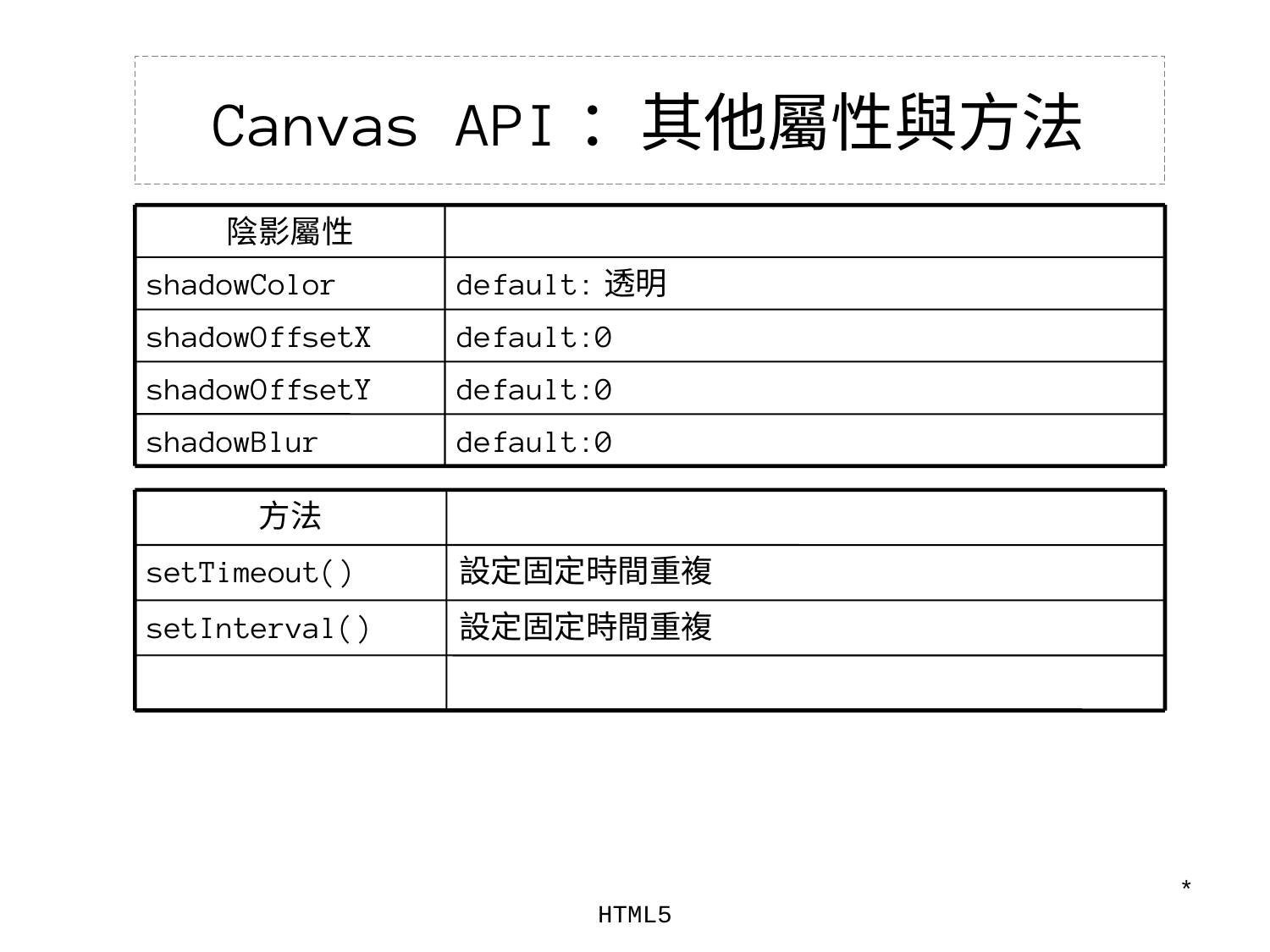

# Canvas API：其他屬性與方法
陰影屬性

shadowColor

default:透明
shadowOffsetX

default:0
shadowOffsetY

default:0
shadowBlur

default:0

方法

setTimeout()

設定固定時間重複
setInterval()

設定固定時間重複

*
HTML5